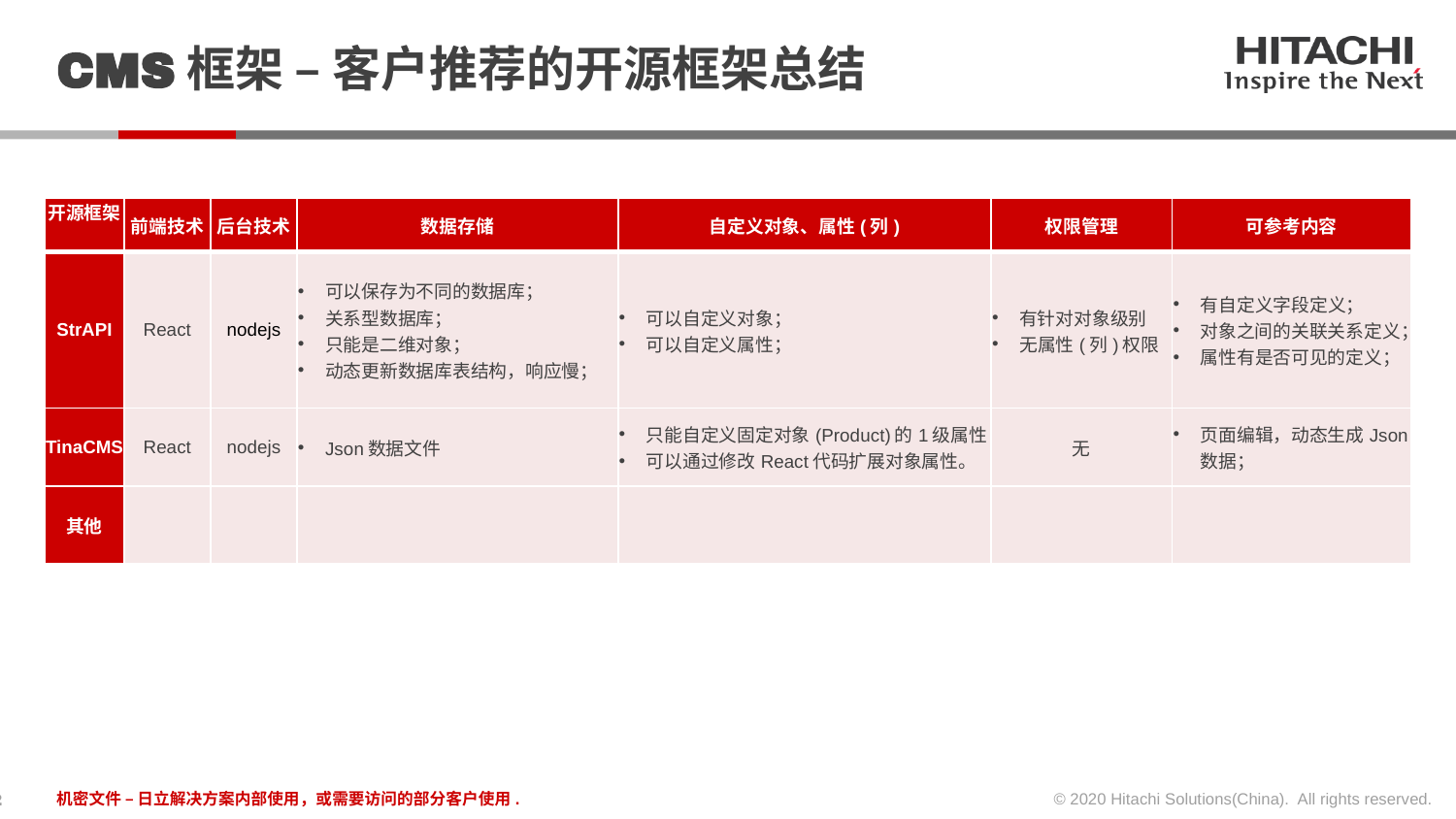

# CMS框架 – 客户推荐的开源框架总结
| 开源框架 | 前端技术 | 后台技术 | 数据存储 | 自定义对象、属性(列) | 权限管理 | 可参考内容 |
| --- | --- | --- | --- | --- | --- | --- |
| StrAPI | React | nodejs | 可以保存为不同的数据库； 关系型数据库； 只能是二维对象； 动态更新数据库表结构，响应慢； | 可以自定义对象； 可以自定义属性； | 有针对对象级别 无属性(列)权限 | 有自定义字段定义； 对象之间的关联关系定义； 属性有是否可见的定义； |
| TinaCMS | React | nodejs | Json数据文件 | 只能自定义固定对象(Product)的1级属性 可以通过修改React代码扩展对象属性。 | 无 | 页面编辑，动态生成Json数据； |
| 其他 |  |  |  |  |  |  |